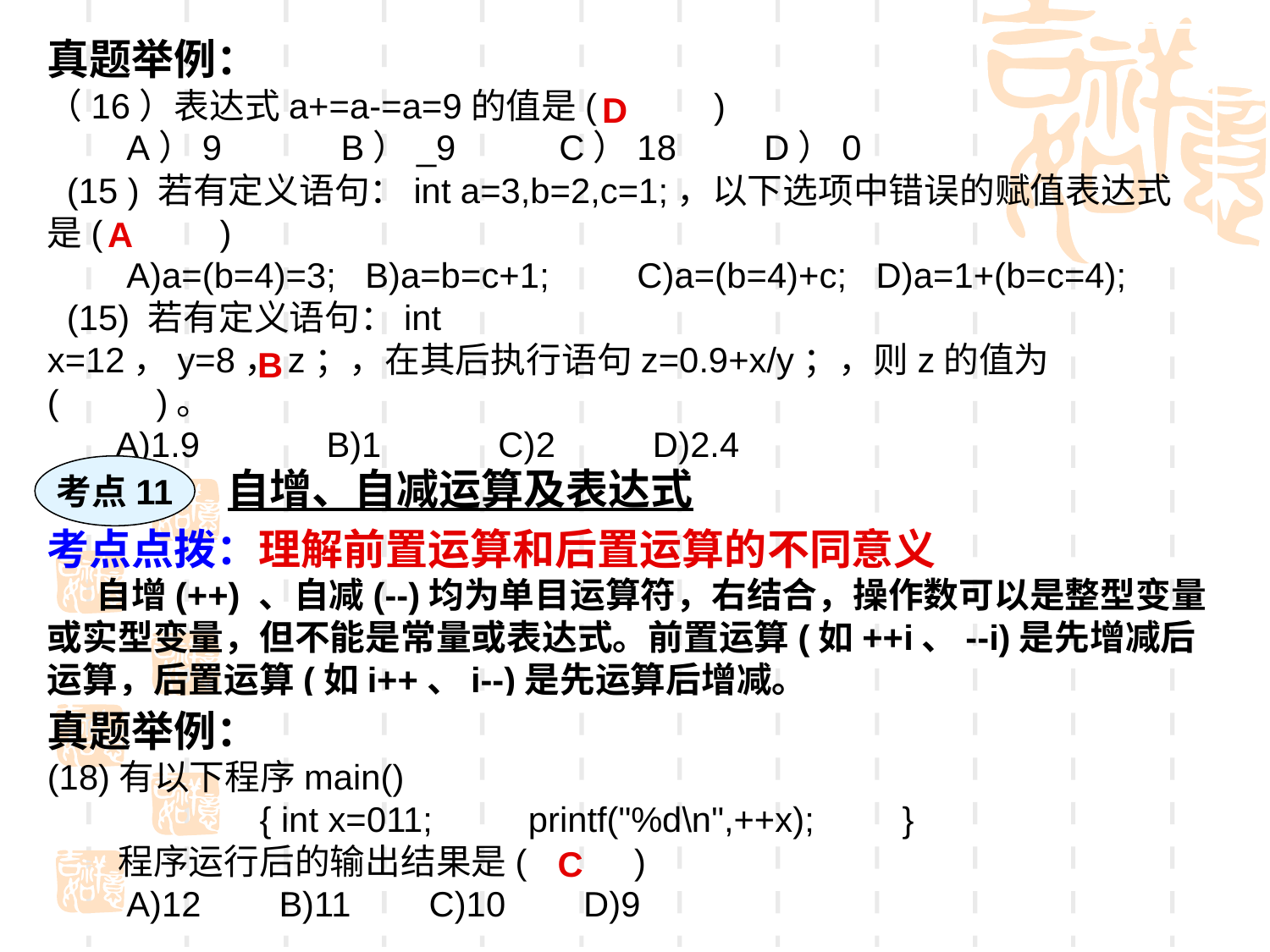

真题举例：
（16）表达式a+=a-=a=9的值是(            )
　　A）9　　    B）_9　　  C）18　　D）0
  (15 ) 若有定义语句：int a=3,b=2,c=1;，以下选项中错误的赋值表达式是(            )
　　A)a=(b=4)=3;   B)a=b=c+1;　　C)a=(b=4)+c;   D)a=1+(b=c=4);
  (15) 若有定义语句：int x=12，y=8，z；，在其后执行语句z=0.9+x/y；，则z的值为(          )。
       A)1.9             B)1            C)2          D)2.4
D
A
B
考点11
自增、自减运算及表达式
考点点拨：理解前置运算和后置运算的不同意义
     自增(++) 、自减(--)均为单目运算符，右结合，操作数可以是整型变量或实型变量，但不能是常量或表达式。前置运算(如++i、--i)是先增减后运算，后置运算(如i++、i--)是先运算后增减。
真题举例：
(18)有以下程序main()
　　                 { int x=011;　　 printf("%d\n",++x);　　}
　　程序运行后的输出结果是(           )
　　A)12        B)11        C)10        D)9
C